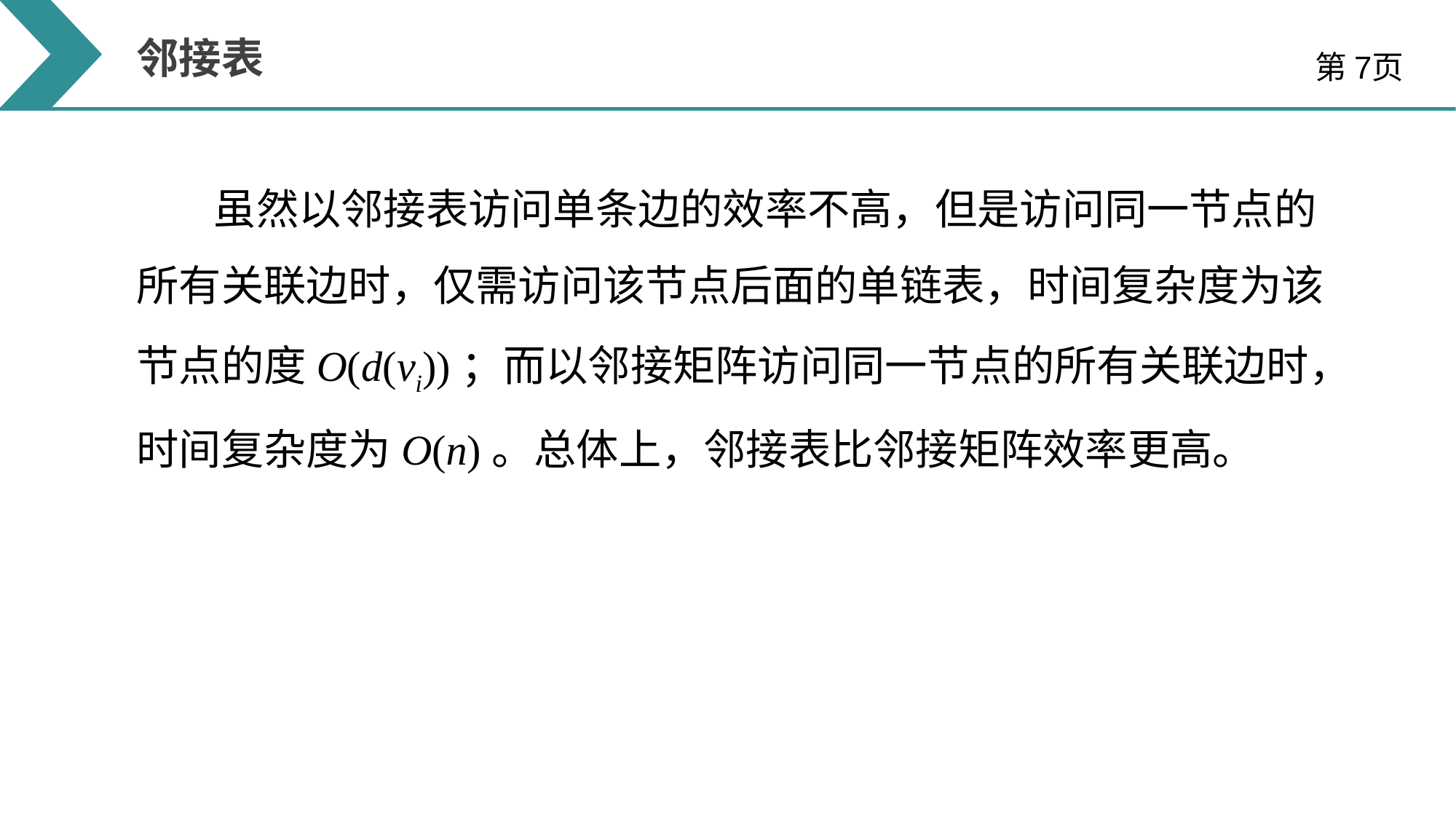

邻接表
第7页
虽然以邻接表访问单条边的效率不高，但是访问同一节点的所有关联边时，仅需访问该节点后面的单链表，时间复杂度为该节点的度O(d(vi))；而以邻接矩阵访问同一节点的所有关联边时，时间复杂度为O(n)。总体上，邻接表比邻接矩阵效率更高。